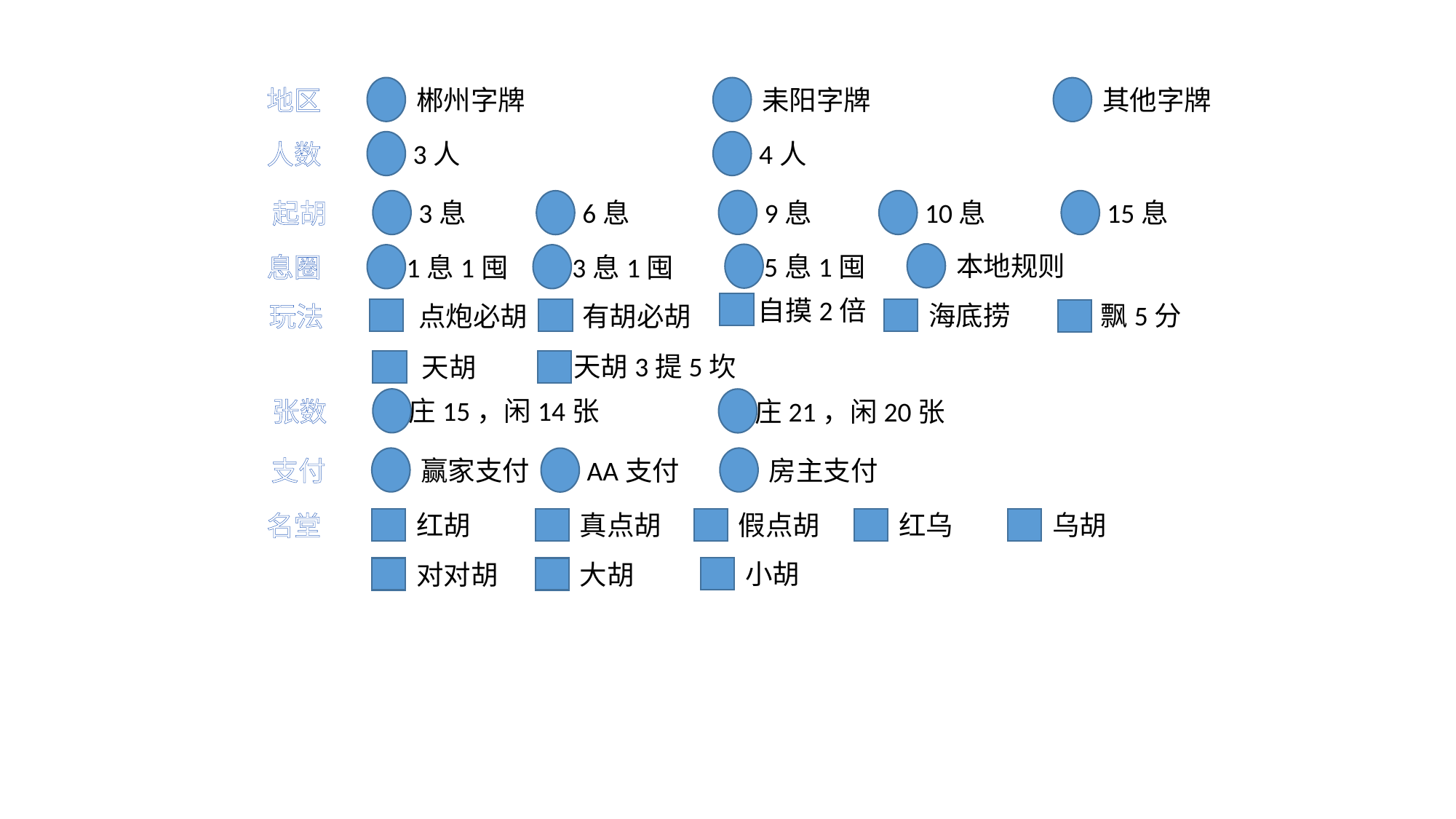

地区

郴州字牌

耒阳字牌

其他字牌
人数

3人

4人
9息

10息
起胡
3息

15息

6息

本地规则

5息1囤
息圈

1息1囤

3息1囤
自摸2倍
海底捞
飘5分
玩法
点炮必胡
有胡必胡

天胡3提5坎
天胡

张数

庄15，闲14张

庄21，闲20张
支付

赢家支付

房主支付

AA支付
假点胡
红乌
名堂
红胡
乌胡
真点胡

小胡
对对胡
大胡